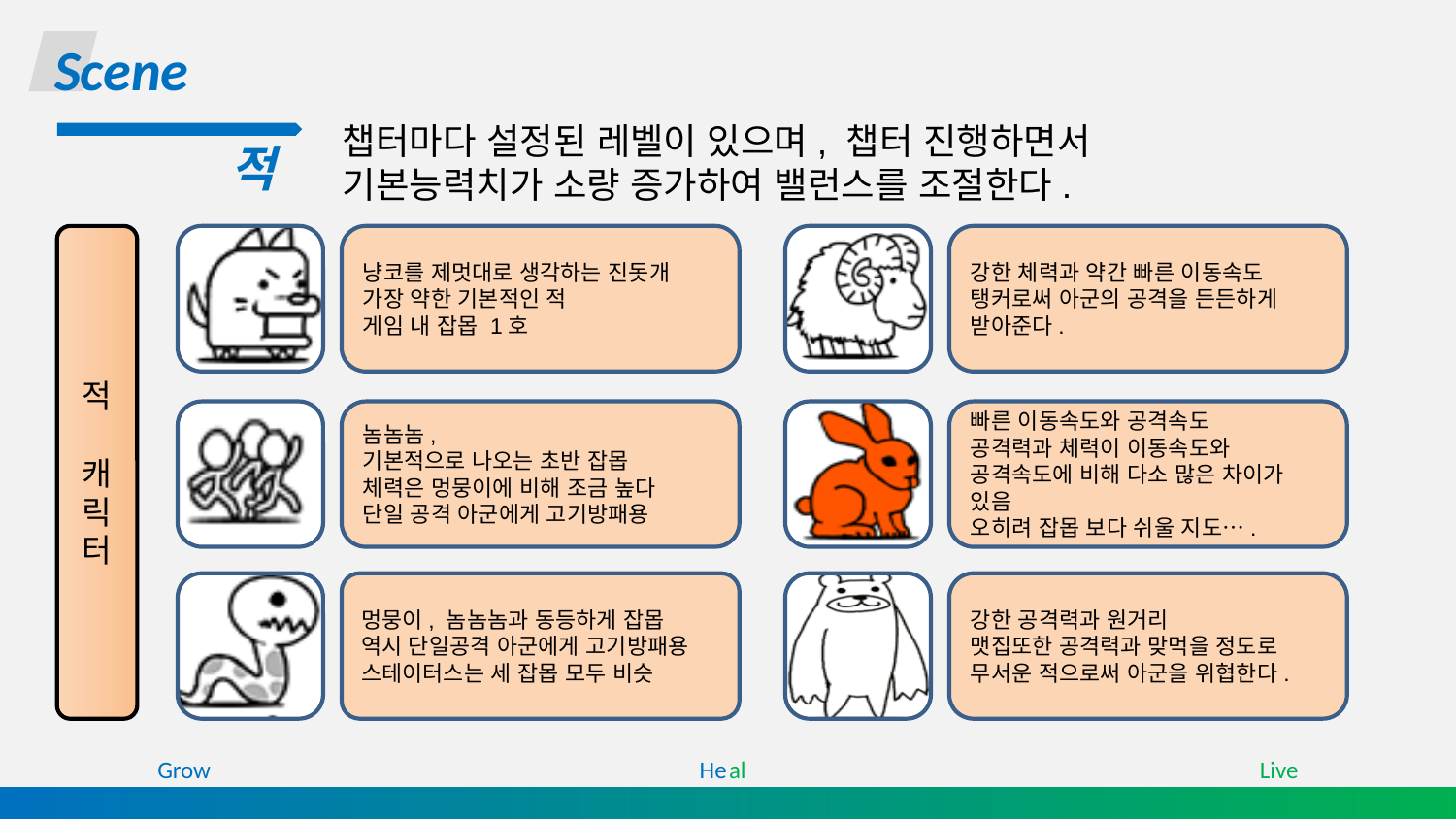

Scene

챕터마다 설정된 레벨이 있으며, 챕터 진행하면서
기본능력치가 소량 증가하여 밸런스를 조절한다.

적
적

캐릭터

냥코를 제멋대로 생각하는 진돗개
가장 약한 기본적인 적
게임 내 잡몹 1호

강한 체력과 약간 빠른 이동속도
탱커로써 아군의 공격을 든든하게 받아준다.

놈놈놈,
기본적으로 나오는 초반 잡몹
체력은 멍뭉이에 비해 조금 높다
단일 공격 아군에게 고기방패용

빠른 이동속도와 공격속도
공격력과 체력이 이동속도와 공격속도에 비해 다소 많은 차이가 있음
오히려 잡몹 보다 쉬울 지도….

멍뭉이, 놈놈놈과 동등하게 잡몹
역시 단일공격 아군에게 고기방패용
스테이터스는 세 잡몹 모두 비슷

강한 공격력과 원거리
맷집또한 공격력과 맞먹을 정도로 무서운 적으로써 아군을 위협한다.
Grow                                                                                        Heal                                                                                            Live